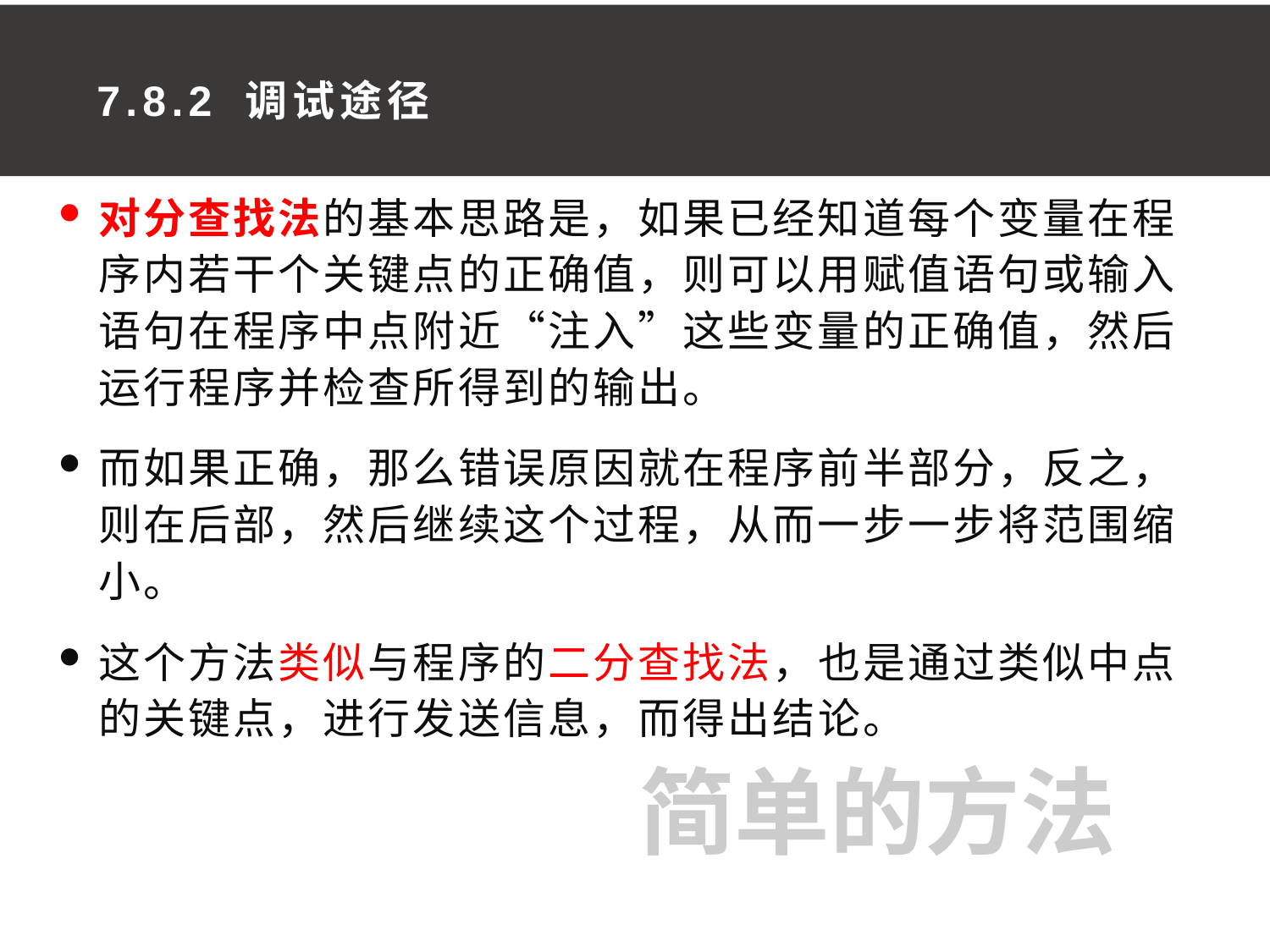

7.8.2 调试途径
对分查找法的基本思路是，如果已经知道每个变量在程序内若干个关键点的正确值，则可以用赋值语句或输入语句在程序中点附近“注入”这些变量的正确值，然后运行程序并检查所得到的输出。
而如果正确，那么错误原因就在程序前半部分，反之，则在后部，然后继续这个过程，从而一步一步将范围缩小。
这个方法类似与程序的二分查找法，也是通过类似中点的关键点，进行发送信息，而得出结论。

简单的方法